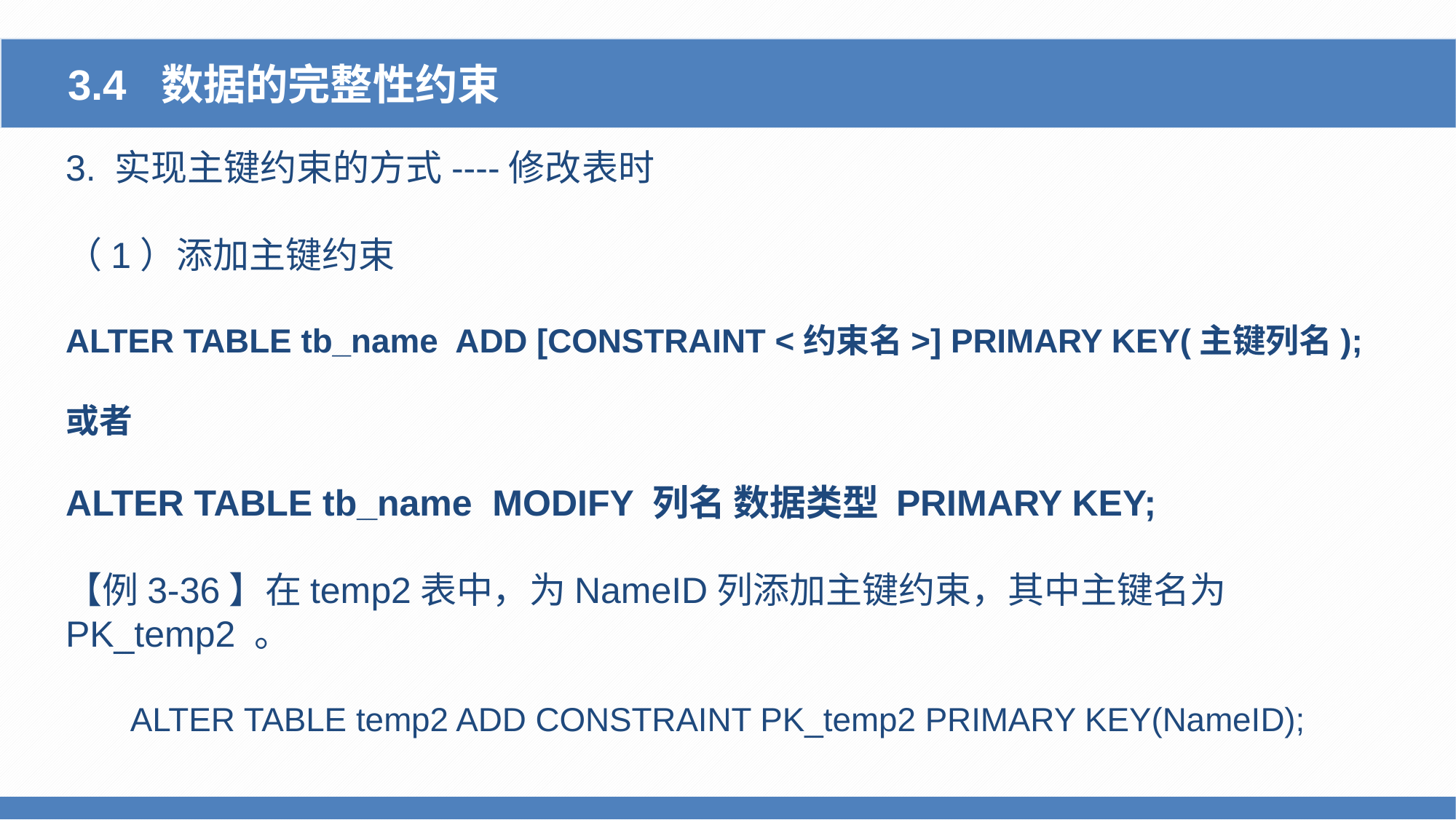

3.4  数据的完整性约束
3. 实现主键约束的方式----修改表时

（1）添加主键约束

ALTER TABLE tb_name  ADD [CONSTRAINT <约束名>] PRIMARY KEY(主键列名);

或者

ALTER TABLE tb_name  MODIFY 列名 数据类型 PRIMARY KEY;

【例3-36】在temp2表中，为NameID列添加主键约束，其中主键名为PK_temp2 。

ALTER TABLE temp2 ADD CONSTRAINT PK_temp2 PRIMARY KEY(NameID);